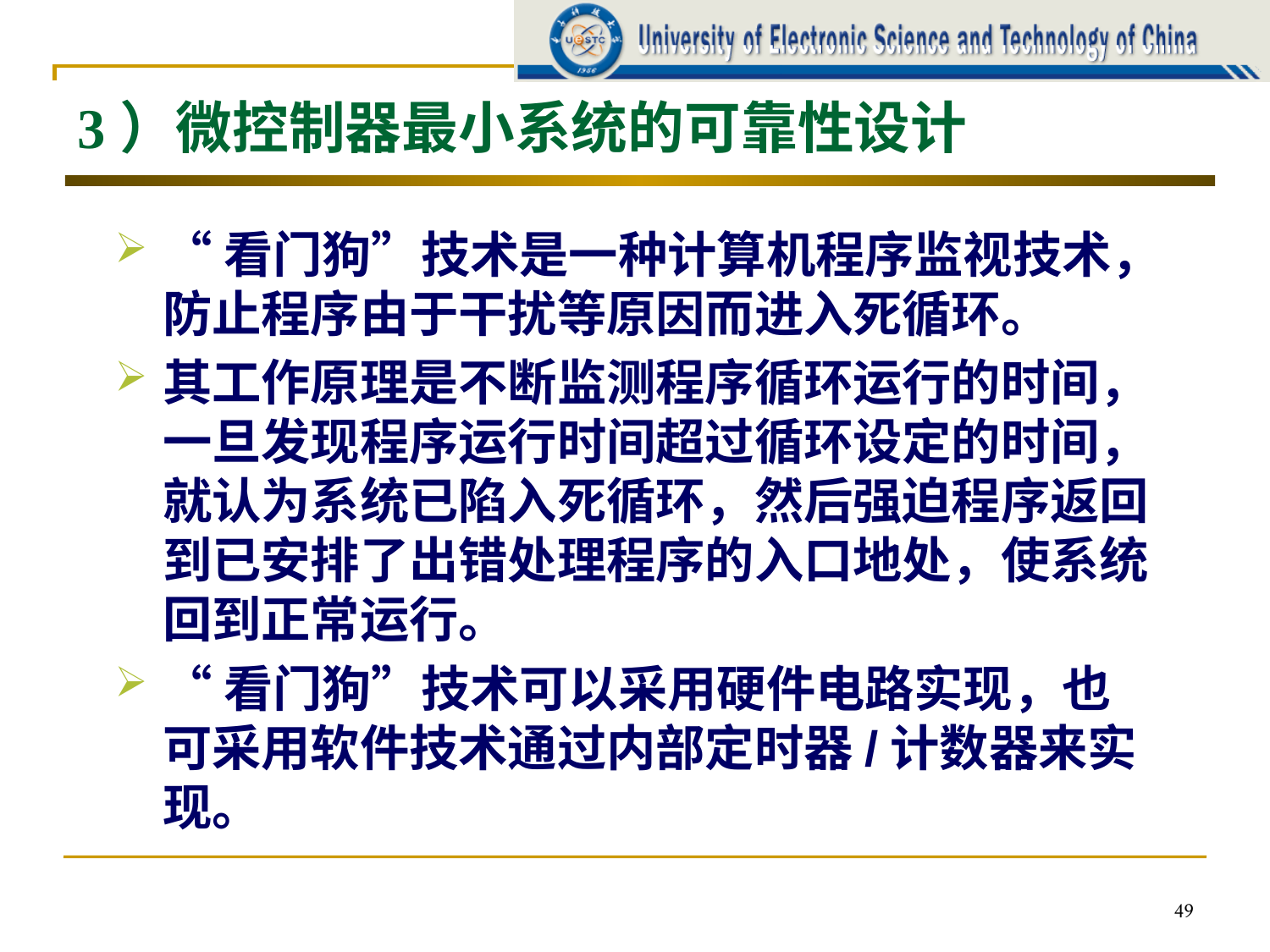

# 3）微控制器最小系统的可靠性设计
“看门狗”技术是一种计算机程序监视技术，防止程序由于干扰等原因而进入死循环。
其工作原理是不断监测程序循环运行的时间，一旦发现程序运行时间超过循环设定的时间，就认为系统已陷入死循环，然后强迫程序返回到已安排了出错处理程序的入口地处，使系统回到正常运行。
“看门狗”技术可以采用硬件电路实现，也可采用软件技术通过内部定时器/计数器来实现。
49